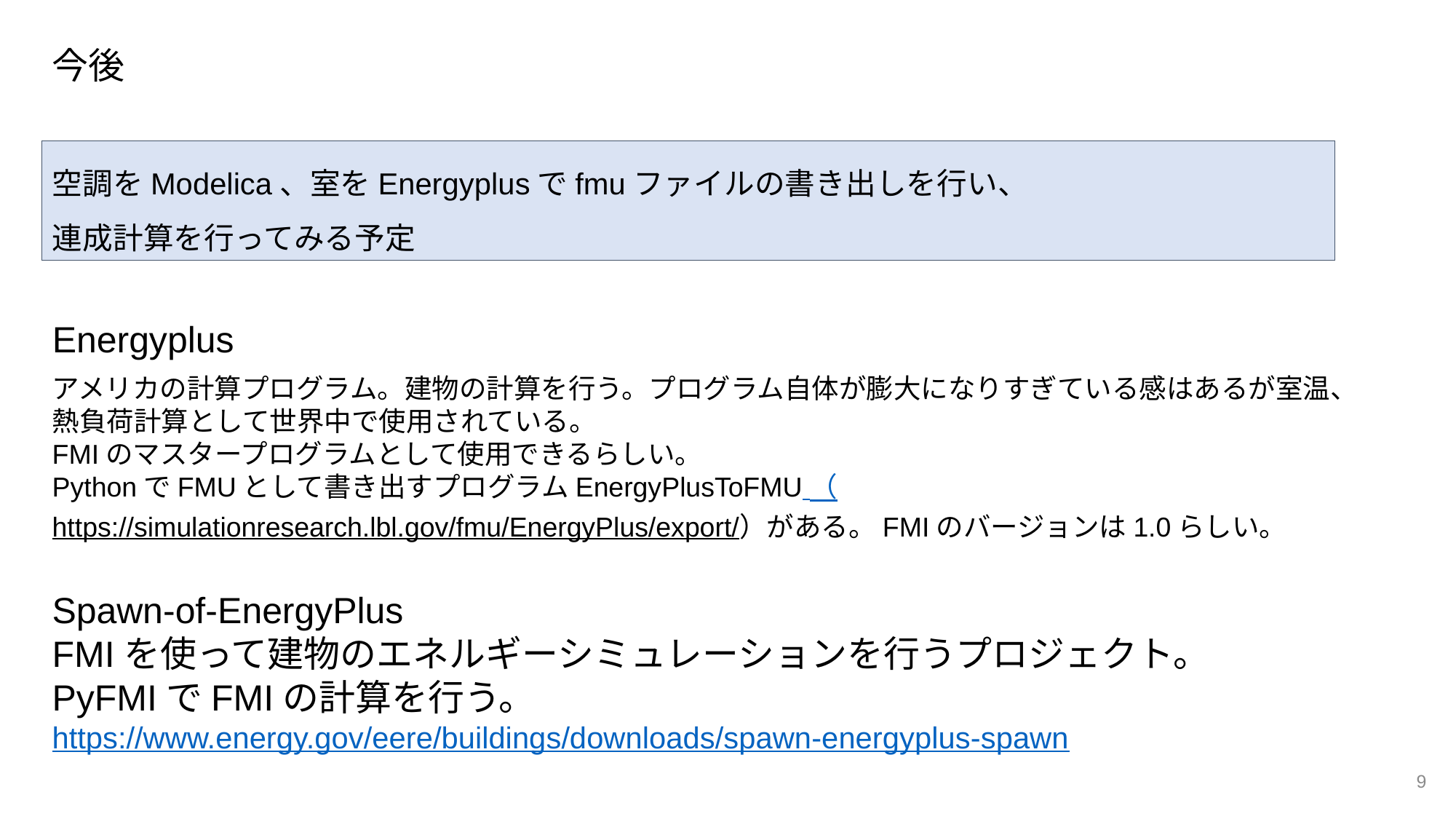

今後
空調をModelica、室をEnergyplusでfmuファイルの書き出しを行い、
連成計算を行ってみる予定
Energyplus
アメリカの計算プログラム。建物の計算を行う。プログラム自体が膨大になりすぎている感はあるが室温、熱負荷計算として世界中で使用されている。
FMIのマスタープログラムとして使用できるらしい。
PythonでFMUとして書き出すプログラムEnergyPlusToFMU （https://simulationresearch.lbl.gov/fmu/EnergyPlus/export/）がある。FMIのバージョンは1.0らしい。
Spawn-of-EnergyPlus
FMIを使って建物のエネルギーシミュレーションを行うプロジェクト。
PyFMIでFMIの計算を行う。
https://www.energy.gov/eere/buildings/downloads/spawn-energyplus-spawn
9